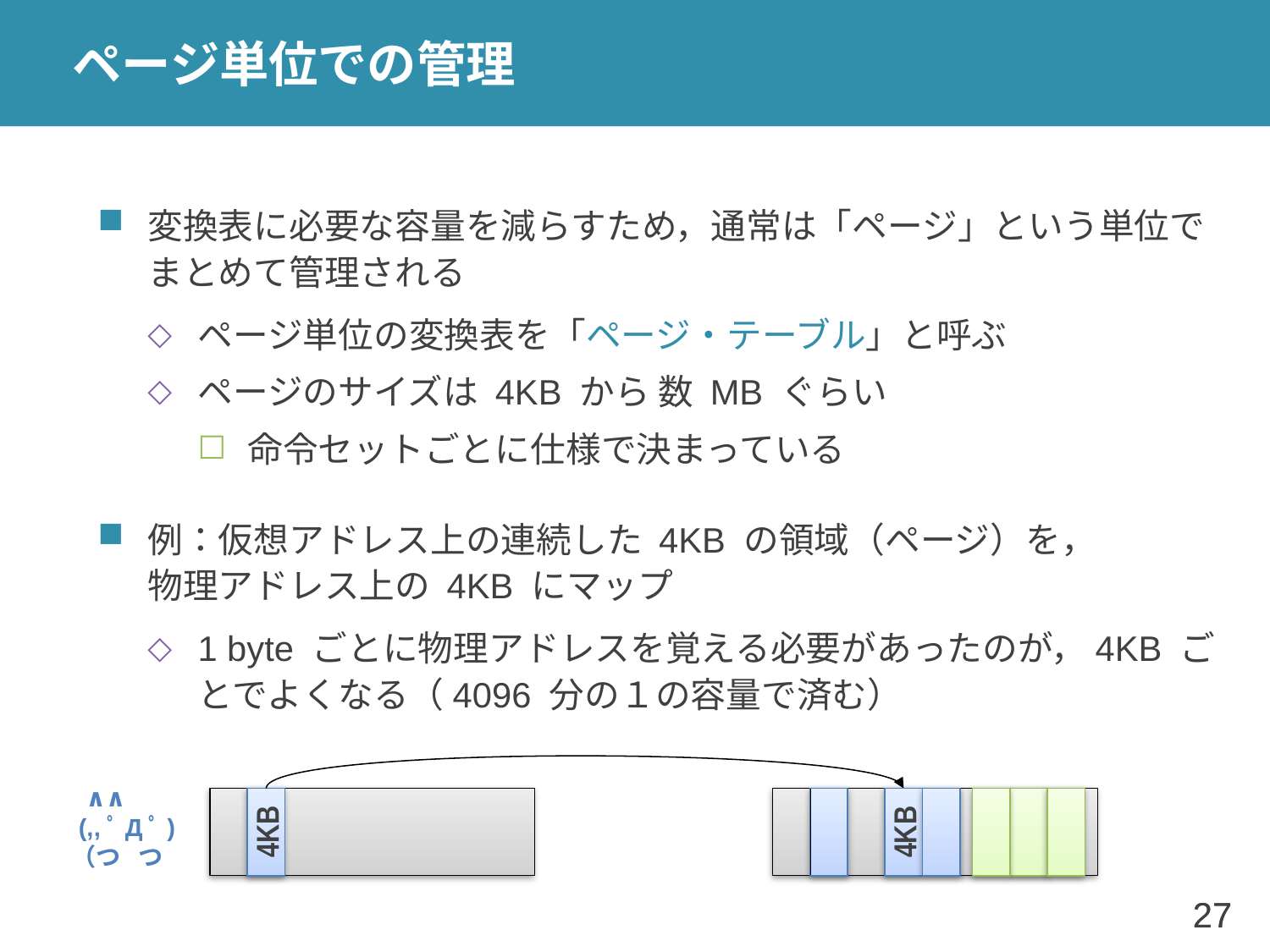

# ページ単位での管理
変換表に必要な容量を減らすため，通常は「ページ」という単位でまとめて管理される
ページ単位の変換表を「ページ・テーブル」と呼ぶ
ページのサイズは 4KB から 数 MB ぐらい
命令セットごとに仕様で決まっている
例：仮想アドレス上の連続した 4KB の領域（ページ）を，
物理アドレス上の 4KB にマップ
1 byte ごとに物理アドレスを覚える必要があったのが，4KB ごとでよくなる（4096 分の１の容量で済む）
  ∧∧
 (,,ﾟДﾟ)
（つ   つ

4KB

4KB